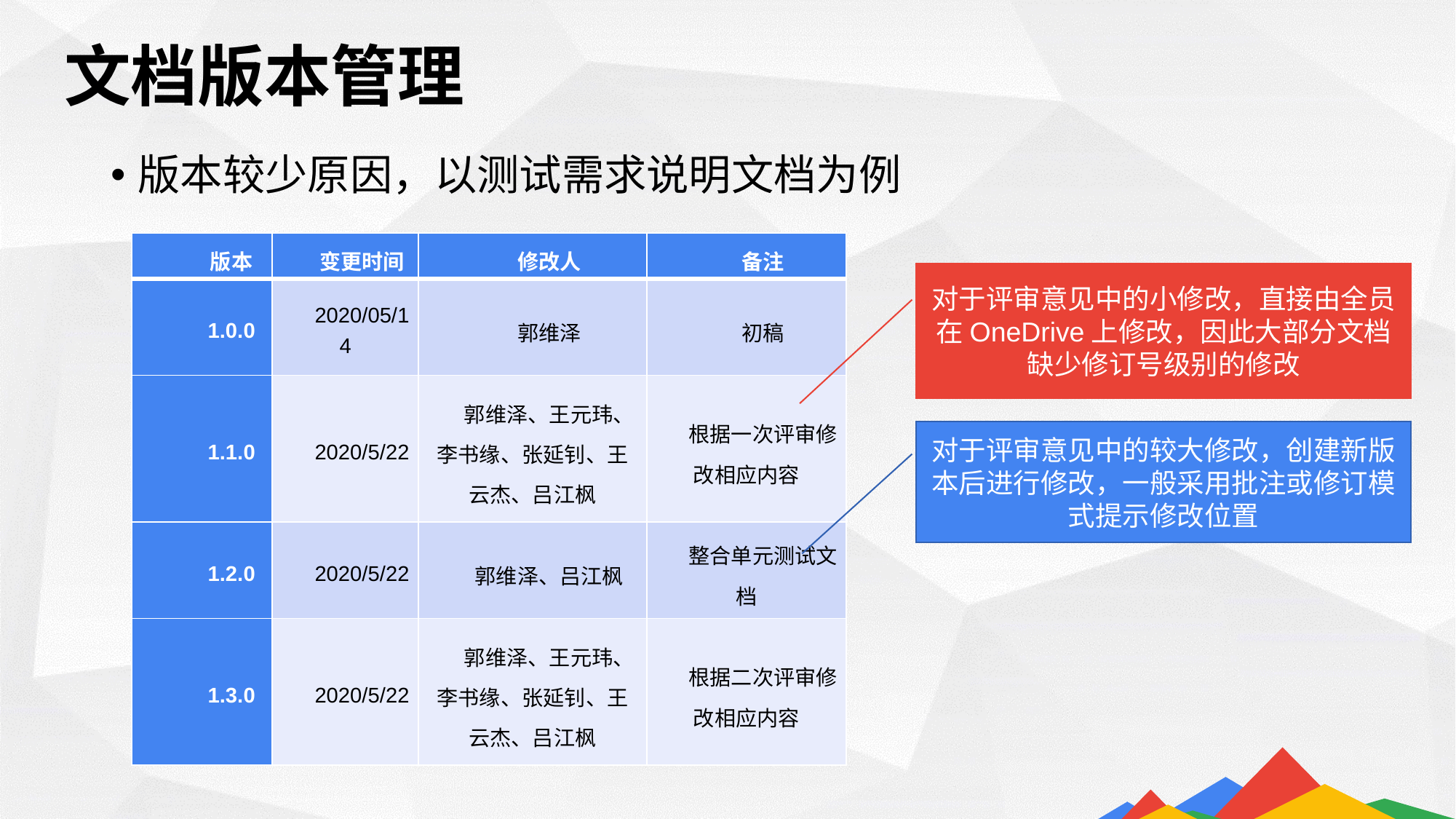

文档版本管理
版本较少原因，以测试需求说明文档为例

| 版本 | 变更时间 | 修改人 | 备注 |
| --- | --- | --- | --- |
| 1.0.0 | 2020/05/14 | 郭维泽 | 初稿 |
| 1.1.0 | 2020/5/22 | 郭维泽、王元玮、李书缘、张延钊、王云杰、吕江枫 | 根据一次评审修改相应内容 |
| 1.2.0 | 2020/5/22 | 郭维泽、吕江枫 | 整合单元测试文档 |
| 1.3.0 | 2020/5/22 | 郭维泽、王元玮、李书缘、张延钊、王云杰、吕江枫 | 根据二次评审修改相应内容 |
对于评审意见中的小修改，直接由全员在OneDrive上修改，因此大部分文档缺少修订号级别的修改
对于评审意见中的较大修改，创建新版本后进行修改，一般采用批注或修订模式提示修改位置